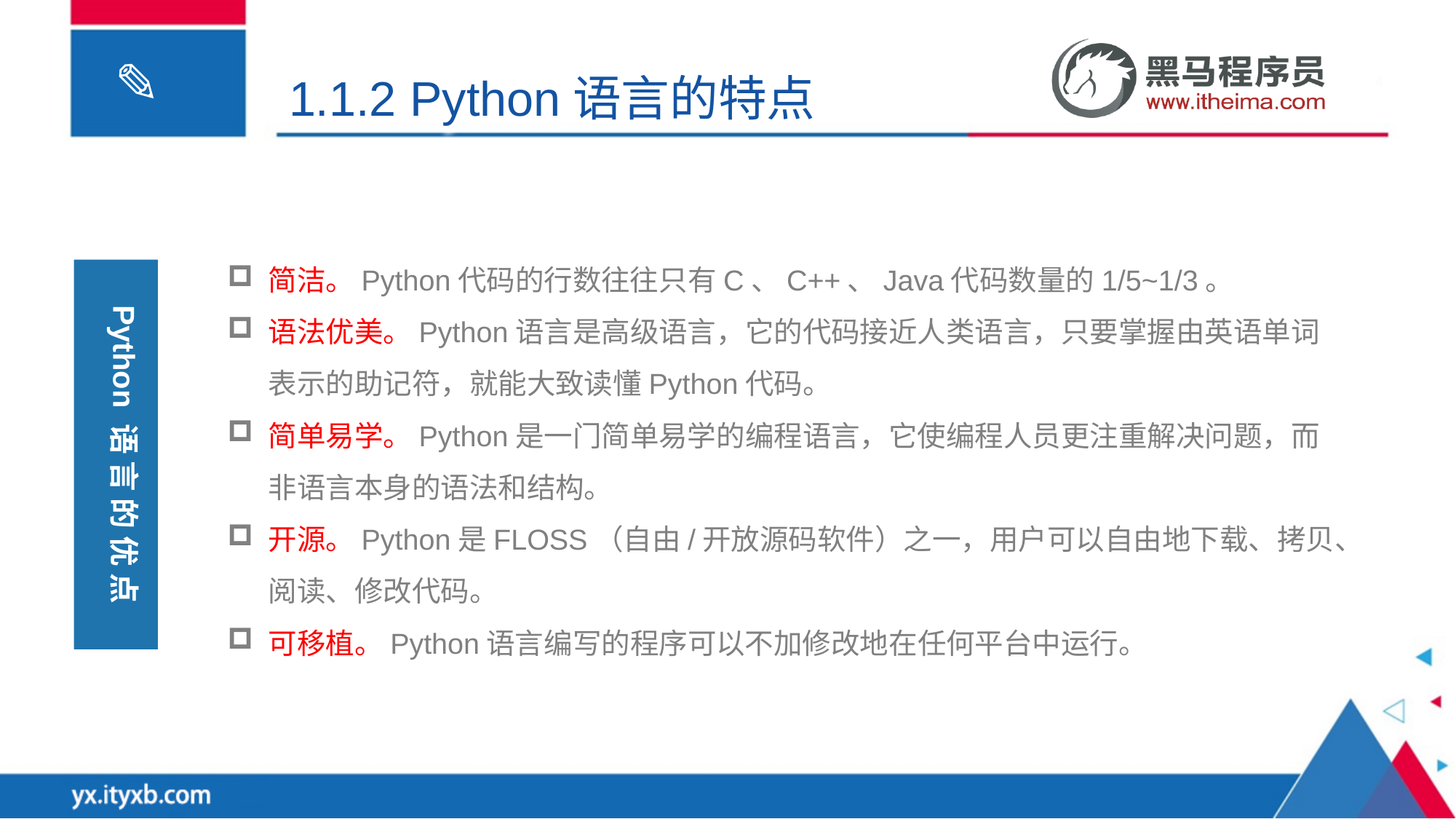

1.1.2 Python语言的特点
简洁。Python代码的行数往往只有C、C++、Java代码数量的1/5~1/3。
语法优美。Python语言是高级语言，它的代码接近人类语言，只要掌握由英语单词表示的助记符，就能大致读懂Python代码。
简单易学。Python是一门简单易学的编程语言，它使编程人员更注重解决问题，而非语言本身的语法和结构。
开源。Python是FLOSS（自由/开放源码软件）之一，用户可以自由地下载、拷贝、阅读、修改代码。
可移植。Python语言编写的程序可以不加修改地在任何平台中运行。

Python 语 言 的 优 点